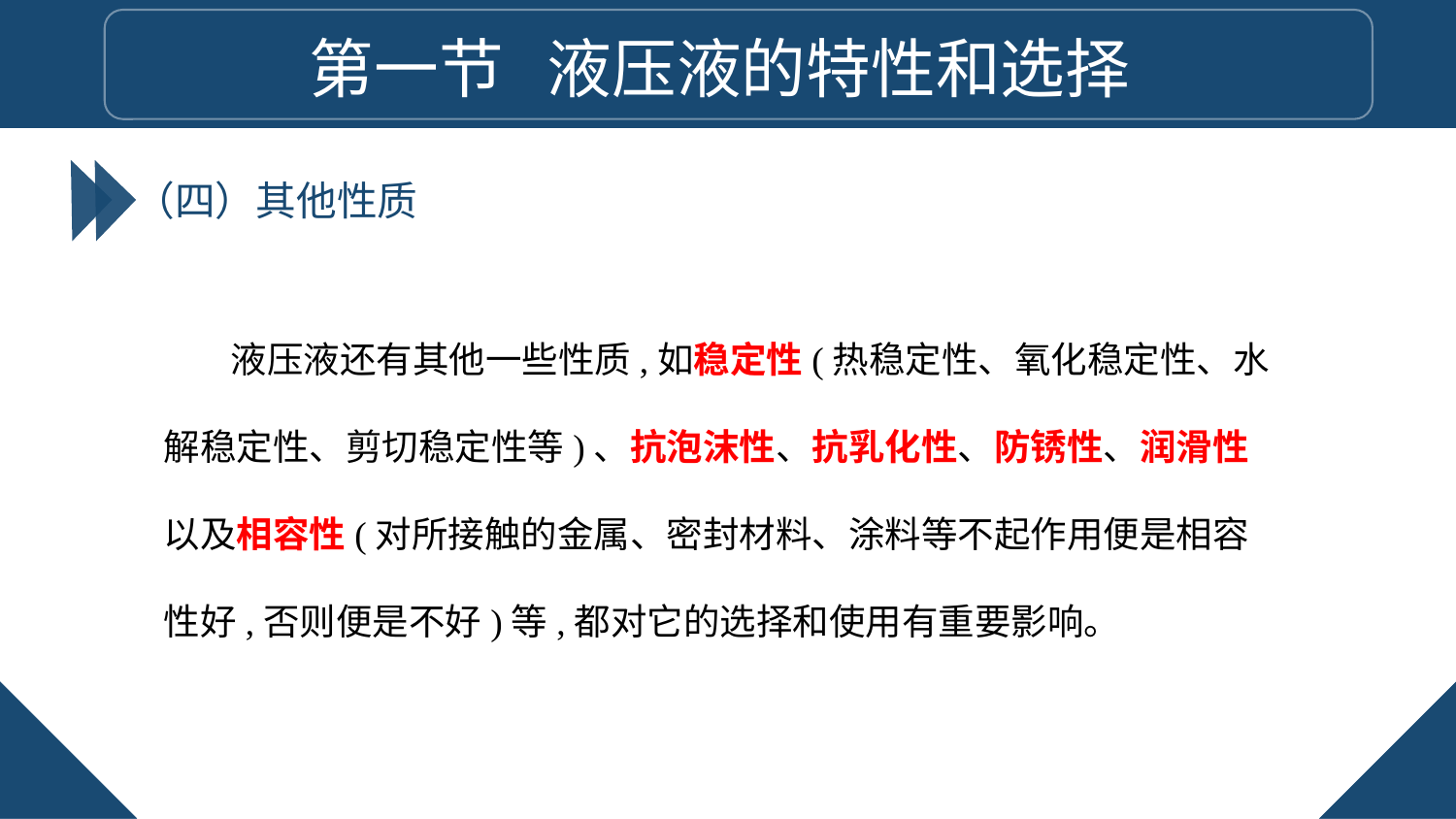

第一节   液压液的特性和选择
（四）其他性质

       液压液还有其他一些性质,如稳定性(热稳定性、氧化稳定性、水解稳定性、剪切稳定性等)、抗泡沫性、抗乳化性、防锈性、润滑性以及相容性(对所接触的金属、密封材料、涂料等不起作用便是相容性好,否则便是不好)等,都对它的选择和使用有重要影响。